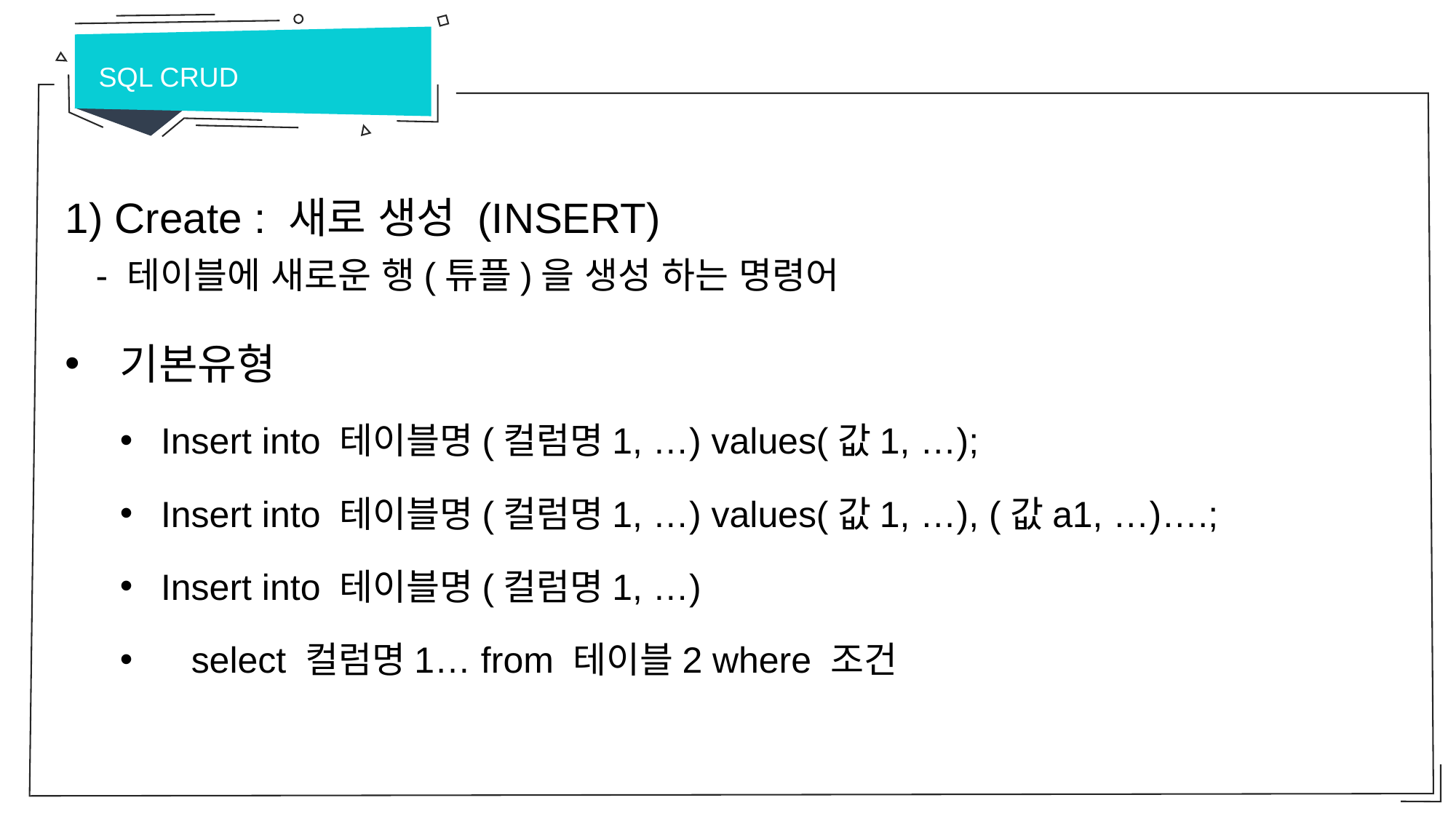

SQL CRUD
1) Create : 새로 생성 (INSERT)
   - 테이블에 새로운 행(튜플)을 생성 하는 명령어
기본유형
Insert into 테이블명(컬럼명1, …) values(값1, …);
Insert into 테이블명(컬럼명1, …) values(값1, …), (값a1, …)….;
Insert into 테이블명(컬럼명1, …)
   select 컬럼명1… from 테이블2 where 조건